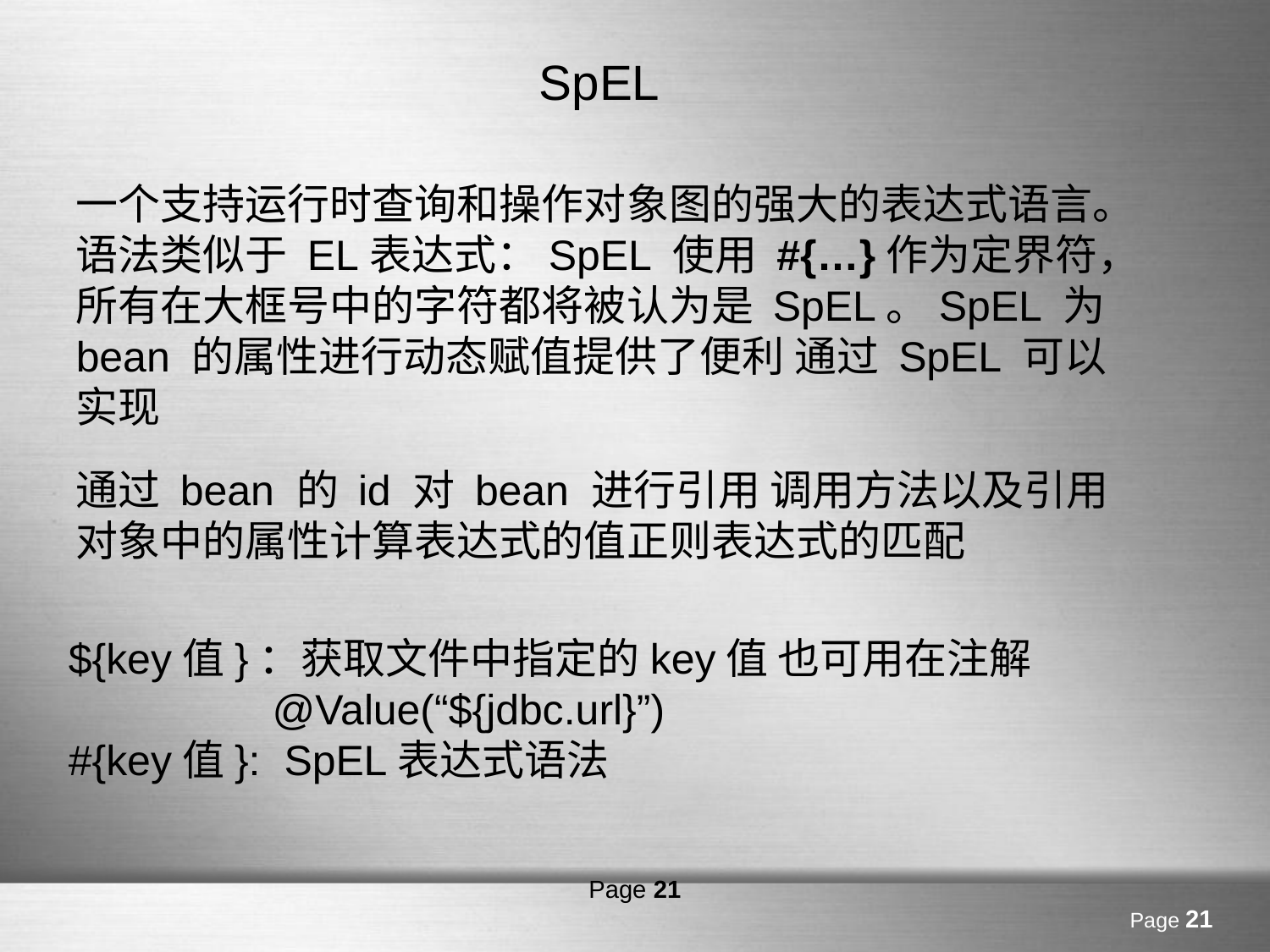

# SpEL
一个支持运行时查询和操作对象图的强大的表达式语言。 语法类似于 EL表达式：SpEL 使用 #{…}作为定界符，所有在大框号中的字符都将被认为是 SpEL。SpEL 为 bean 的属性进行动态赋值提供了便利 通过 SpEL 可以实现
通过 bean 的 id 对 bean 进行引用 调用方法以及引用对象中的属性计算表达式的值正则表达式的匹配
${key值}：获取文件中指定的key值 也可用在注解		       @Value(“${jdbc.url}”)
#{key值}:  SpEL表达式语法
Page 21